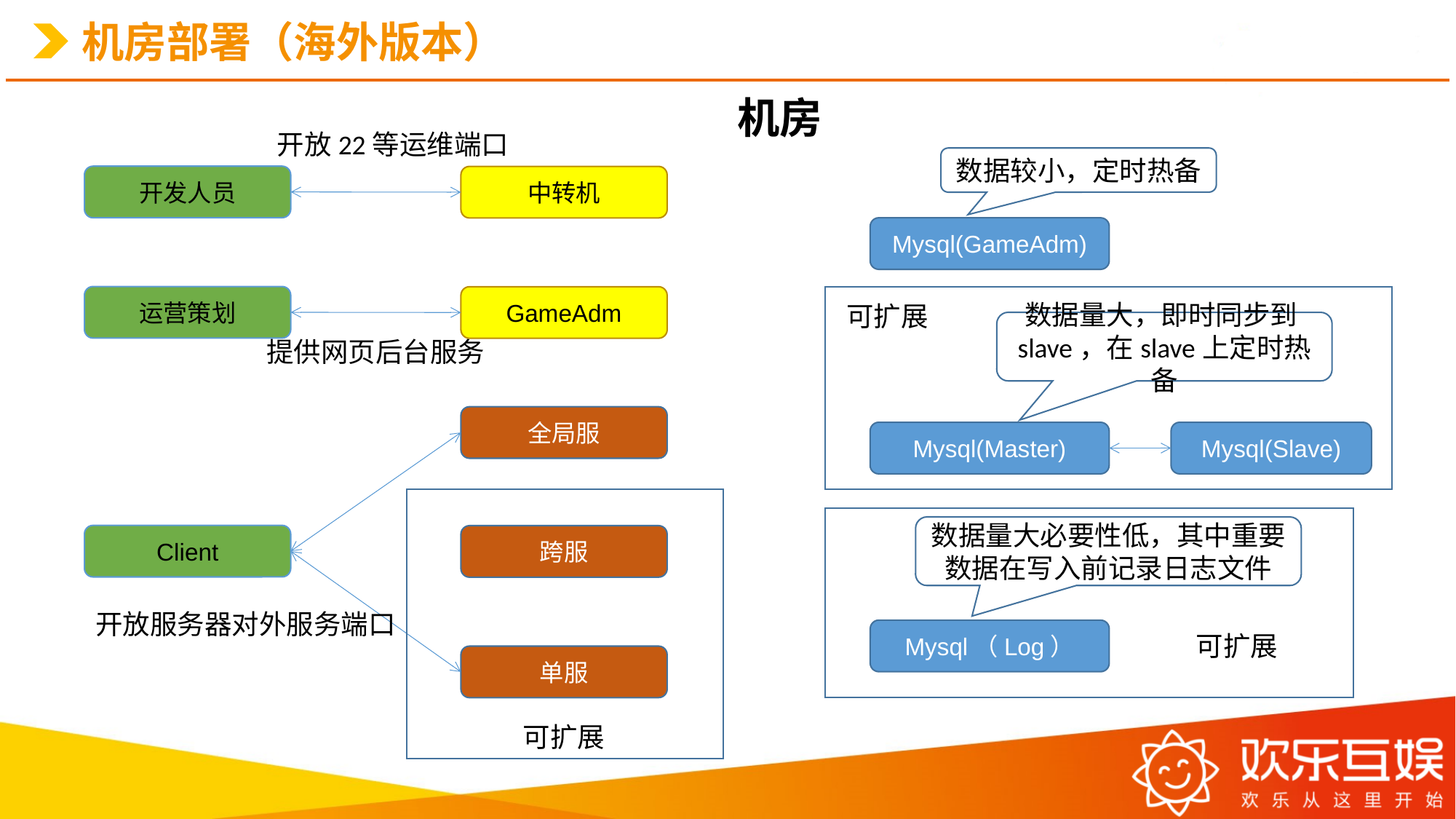

# 机房部署（海外版本）
机房
开放22等运维端口
数据较小，定时热备
开发人员
中转机
Mysql(GameAdm)
运营策划

GameAdm
可扩展
数据量大，即时同步到slave，在slave上定时热备
提供网页后台服务
全局服
Mysql(Master)
Mysql(Slave)

数据量大必要性低，其中重要数据在写入前记录日志文件
Client
跨服
开放服务器对外服务端口
Mysql（Log）
可扩展
单服
可扩展